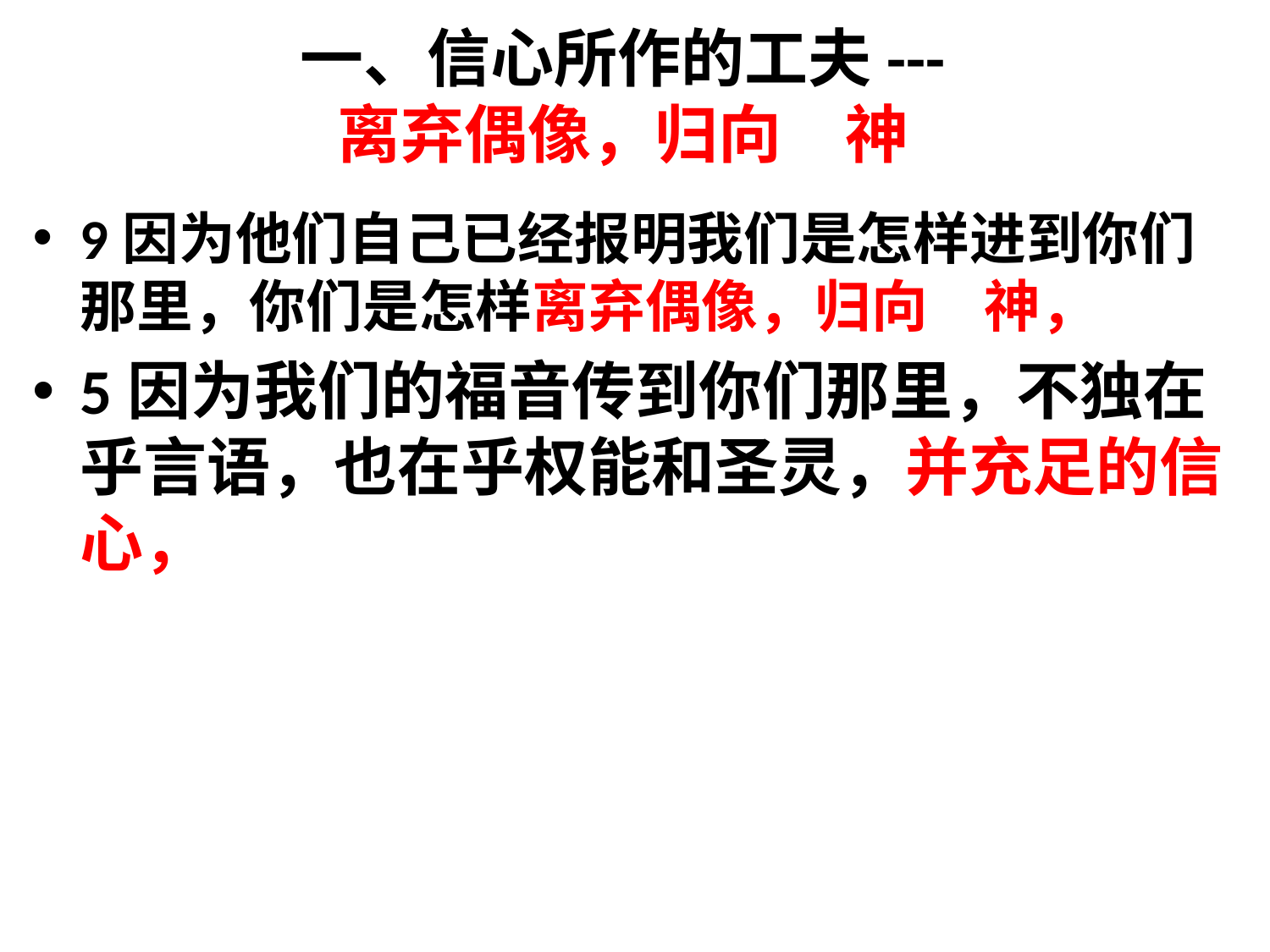

# 一、信心所作的工夫--- 离弃偶像，归向　神
9因为他们自己已经报明我们是怎样进到你们那里，你们是怎样离弃偶像，归向　神，
5因为我们的福音传到你们那里，不独在乎言语，也在乎权能和圣灵，并充足的信心，